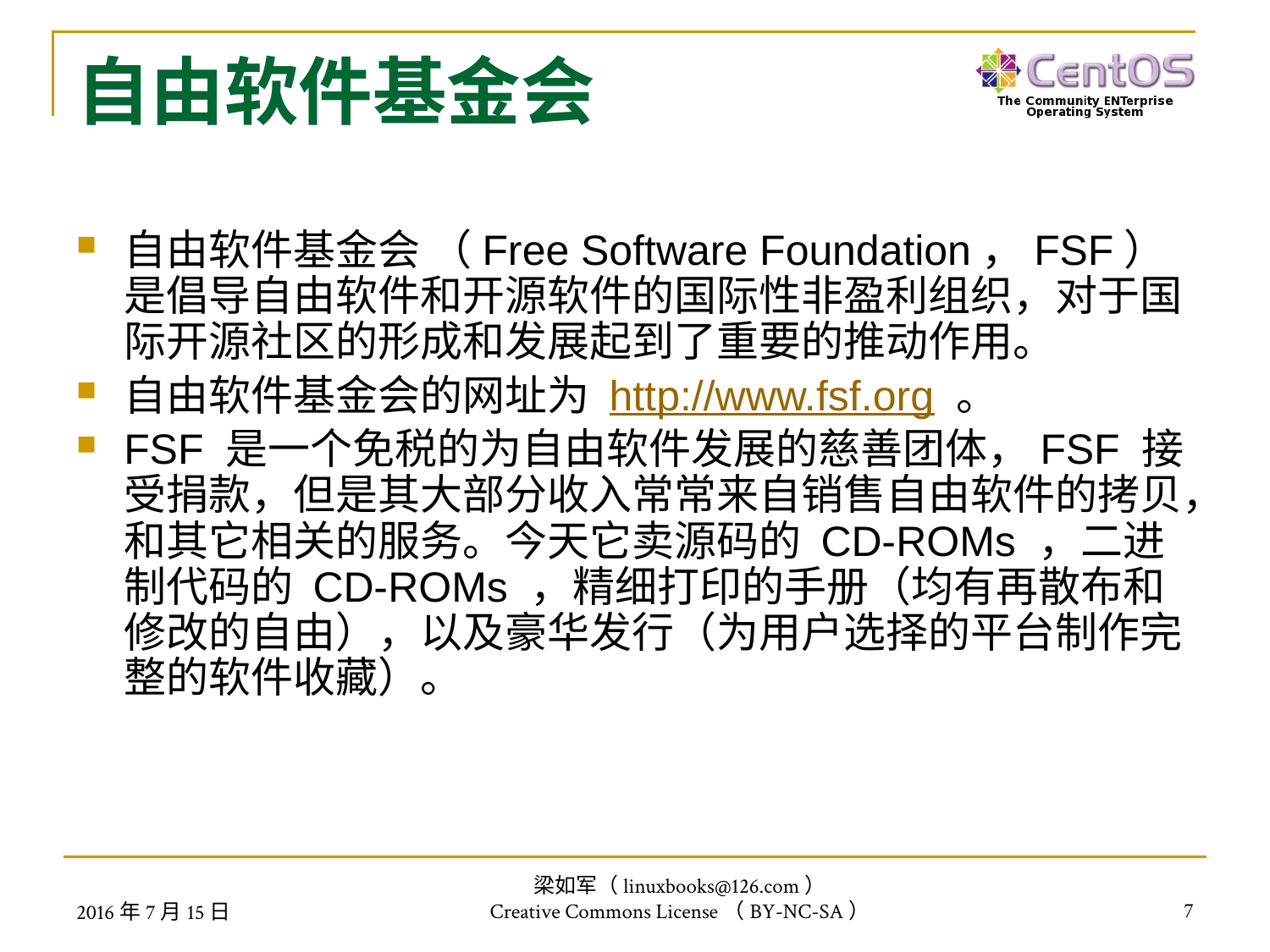

# 自由软件基金会
自由软件基金会 （Free Software Foundation，FSF）是倡导自由软件和开源软件的国际性非盈利组织，对于国际开源社区的形成和发展起到了重要的推动作用。
自由软件基金会的网址为 http://www.fsf.org 。
FSF 是一个免税的为自由软件发展的慈善团体，FSF 接受捐款，但是其大部分收入常常来自销售自由软件的拷贝，和其它相关的服务。今天它卖源码的 CD-ROMs ，二进制代码的 CD-ROMs ，精细打印的手册（均有再散布和修改的自由），以及豪华发行（为用户选择的平台制作完整的软件收藏）。
梁如军（linuxbooks@126.com）
Creative Commons License（BY-NC-SA）
2016年7月15日
7